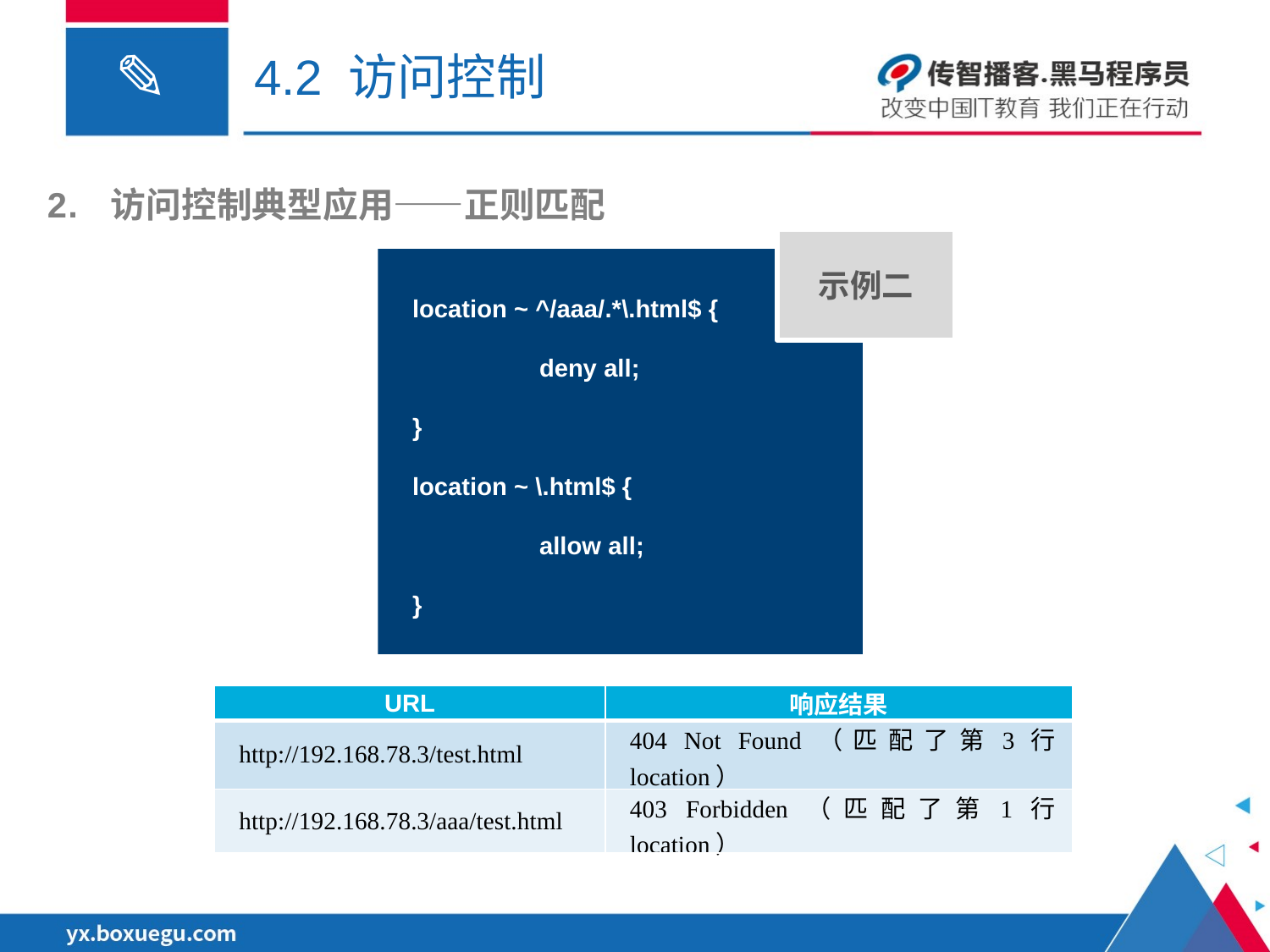

# 4.2 访问控制
访问控制典型应用——正则匹配
示例二

location ~ ^/aaa/.*\.html$ {
	deny all;
}
location ~ \.html$ {
	allow all;
}
| URL | 响应结果 |
| --- | --- |
| http://192.168.78.3/test.html | 404 Not Found（匹配了第3行location） |
| http://192.168.78.3/aaa/test.html | 403 Forbidden（匹配了第1行location） |